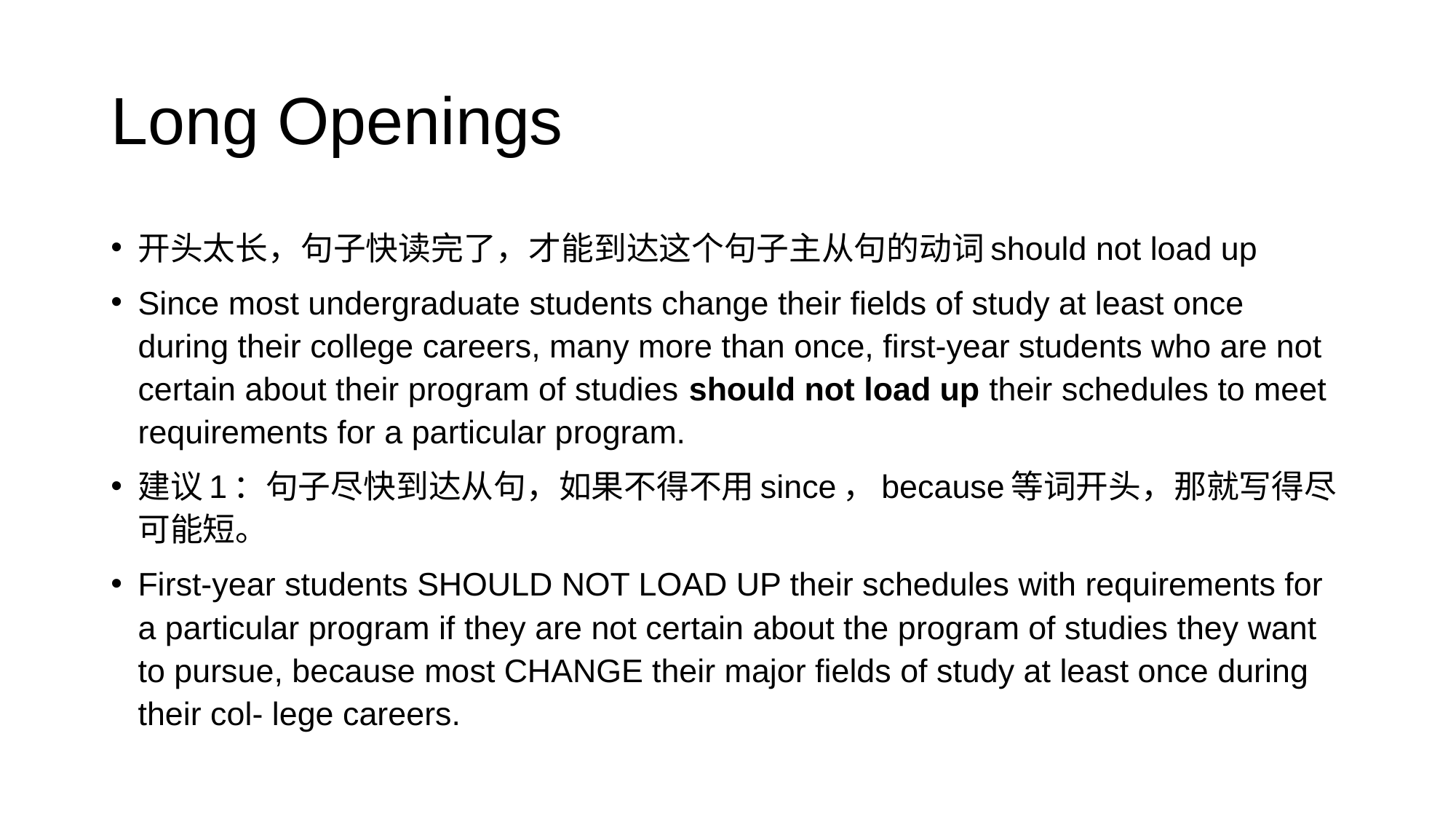

# Long Openings
开头太长，句子快读完了，才能到达这个句子主从句的动词should not load up
Since most undergraduate students change their fields of study at least once during their college careers, many more than once, first-year students who are not certain about their program of studies should not load up their schedules to meet requirements for a particular program.
建议1：句子尽快到达从句，如果不得不用since，because等词开头，那就写得尽可能短。
First-year students SHOULD NOT LOAD UP their schedules with requirements for a particular program if they are not certain about the program of studies they want to pursue, because most CHANGE their major fields of study at least once during their col- lege careers.